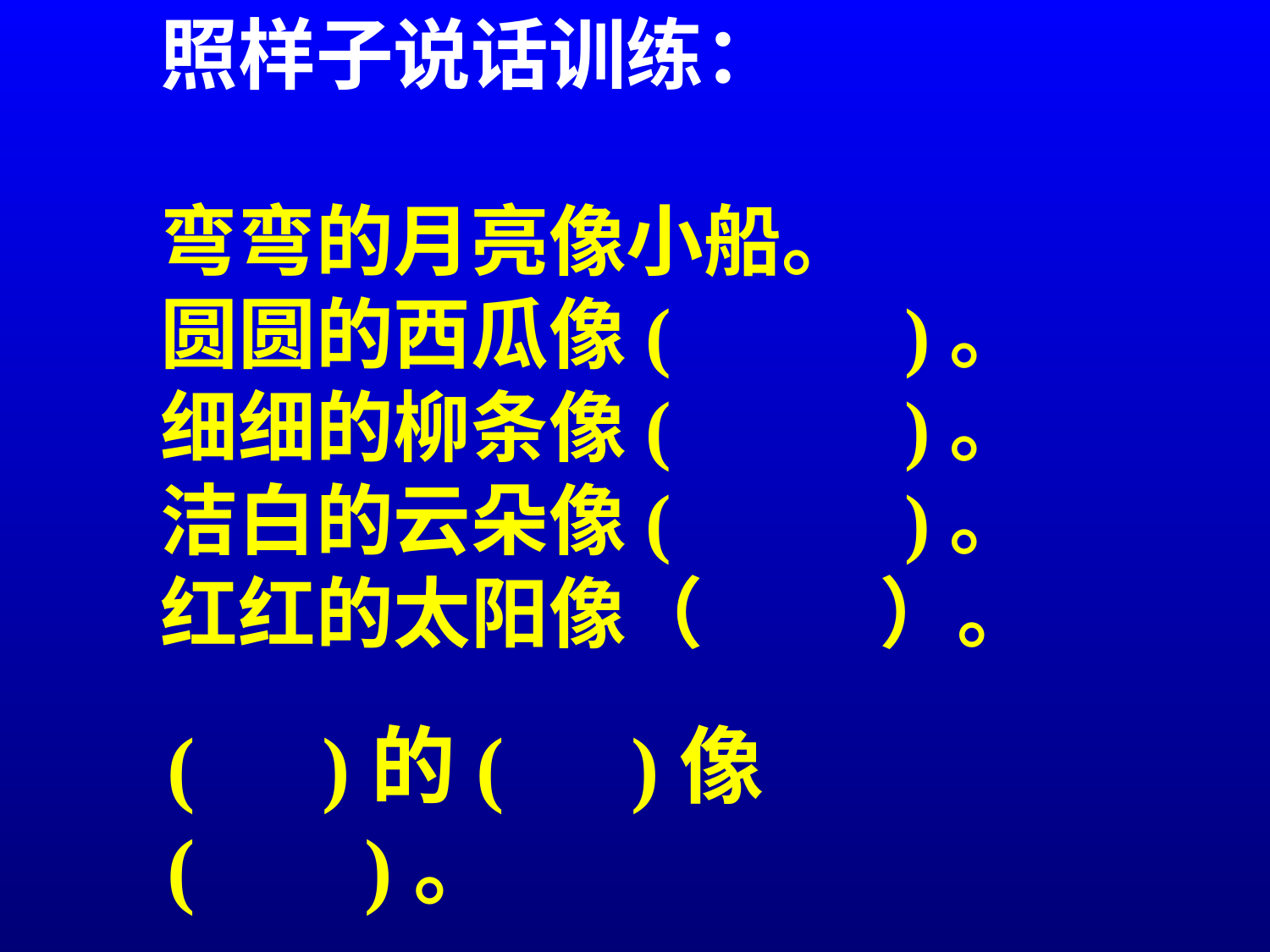

照样子说话训练：

弯弯的月亮像小船。
圆圆的西瓜像(            )。
细细的柳条像(            )。
洁白的云朵像(            )。
红红的太阳像（          ）。
(      )的(      )像(        )。